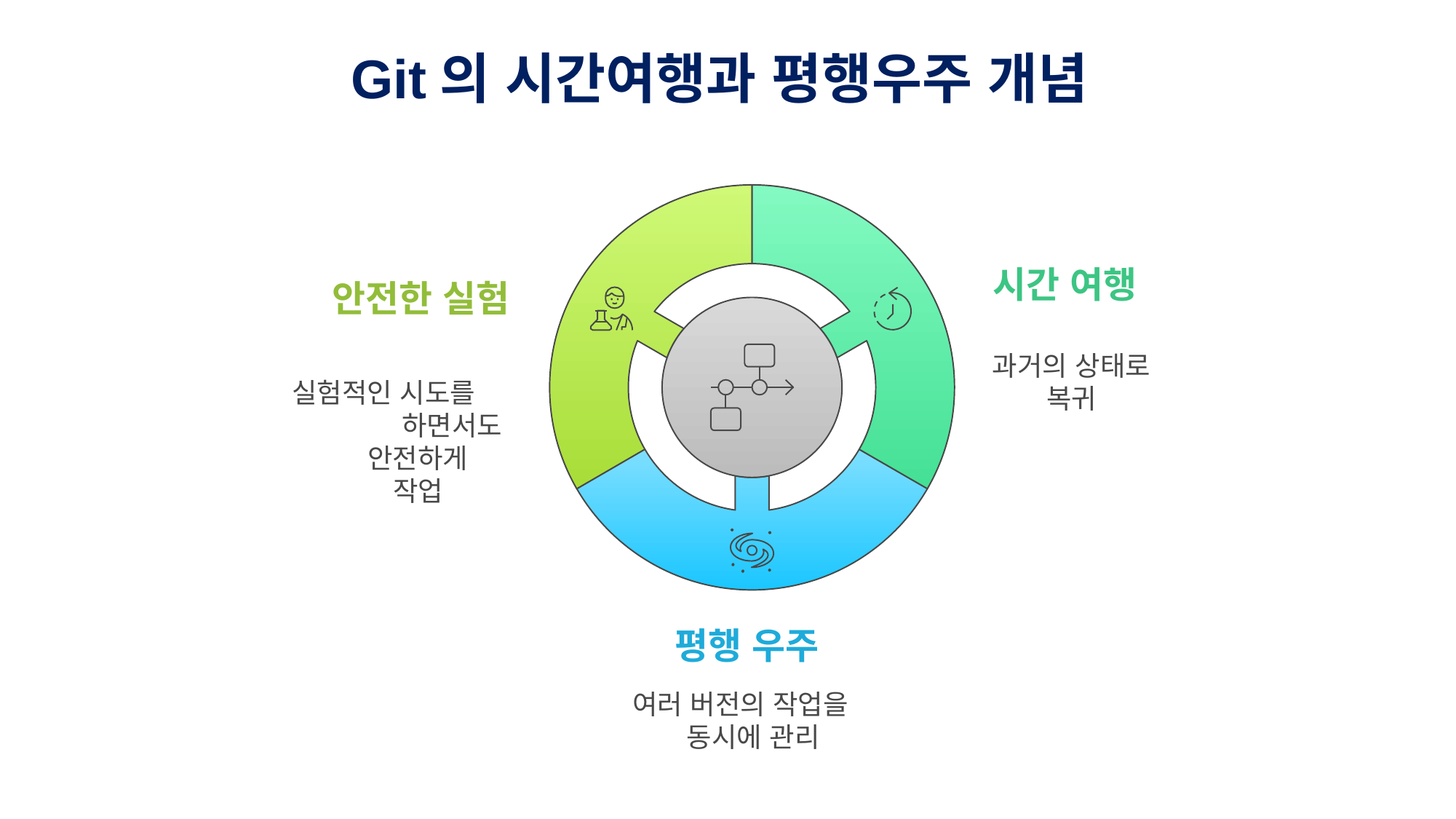

Git의 시간여행과 평행우주 개념

시간 여행
안전한 실험

과거의 상태로 복귀
실험적인 시도를                   하면서도 안전하게
작업

평행 우주
여러 버전의 작업을
동시에 관리